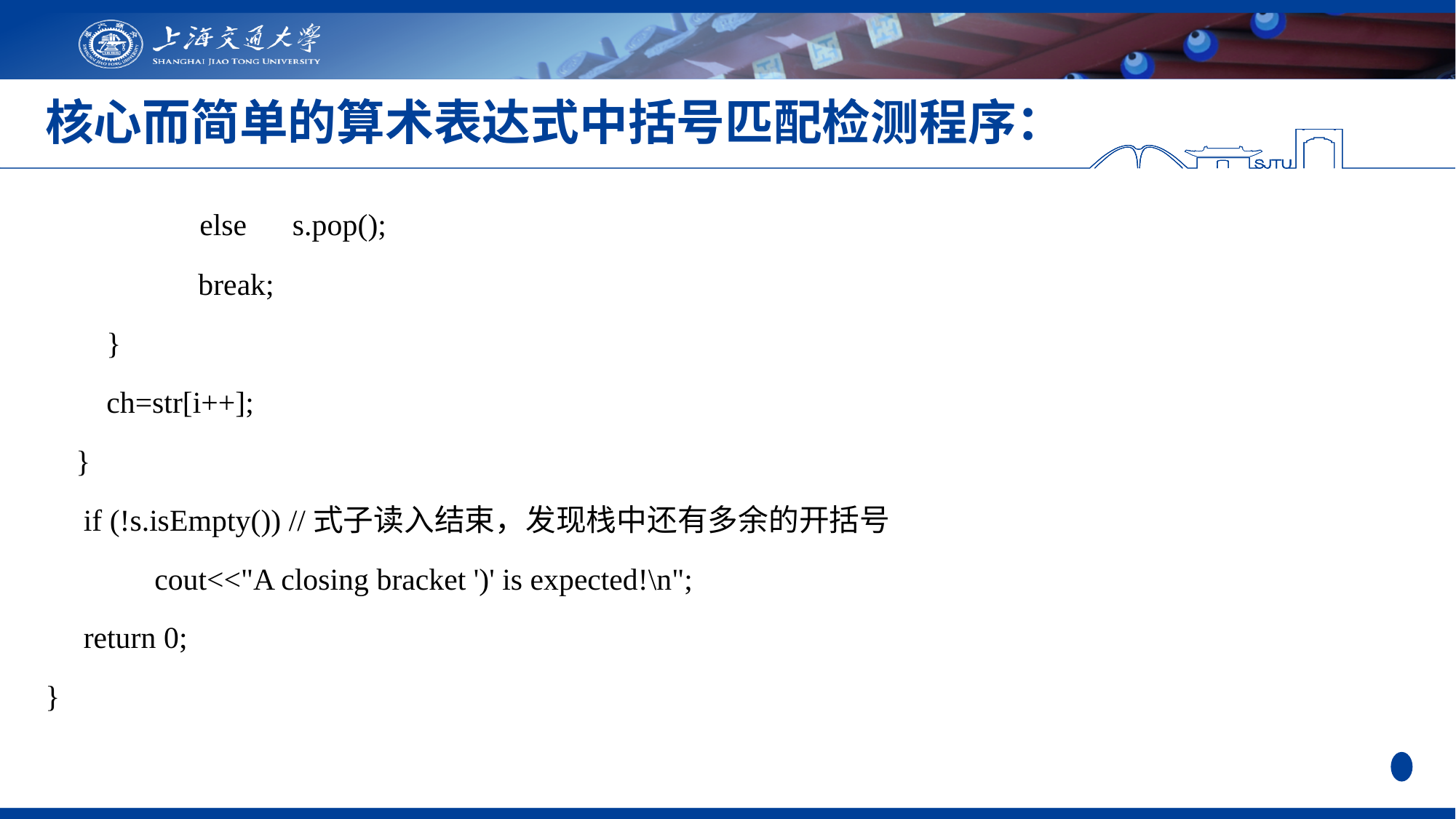

# 核心而简单的算术表达式中括号匹配检测程序：
                   else      s.pop();
                    break;
        }
        ch=str[i++];
    }
     if (!s.isEmpty()) //式子读入结束，发现栈中还有多余的开括号
       	cout<<"A closing bracket ')' is expected!\n";
     return 0;
}